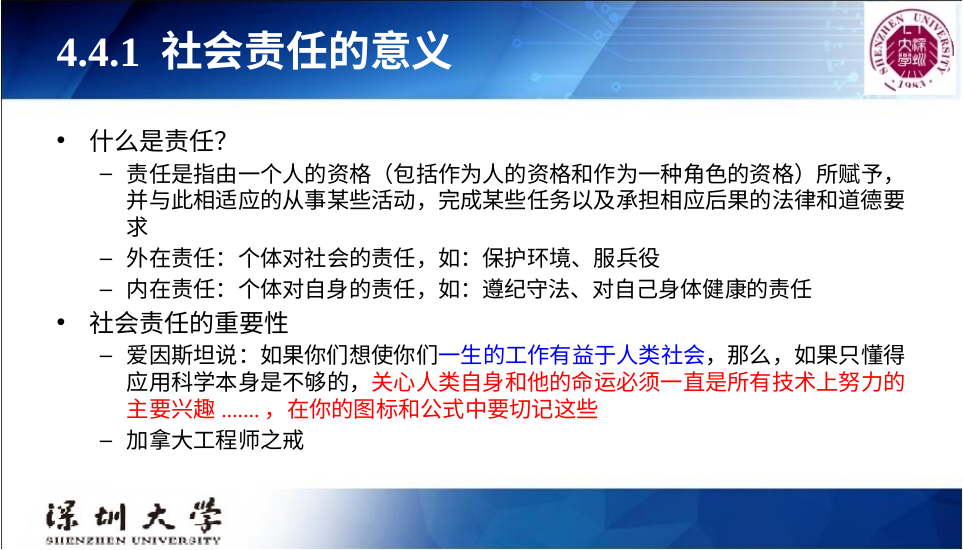

# 4.4.1 社会责任的意义
什么是责任？
责任是指由一个人的资格（包括作为人的资格和作为一种角色的资格）所赋予，并与此相适应的从事某些活动，完成某些任务以及承担相应后果的法律和道德要求
外在责任：个体对社会的责任，如：保护环境、服兵役
内在责任：个体对自身的责任，如：遵纪守法、对自己身体健康的责任
社会责任的重要性
爱因斯坦说：如果你们想使你们一生的工作有益于人类社会，那么，如果只懂得应用科学本身是不够的，关心人类自身和他的命运必须一直是所有技术上努力的主要兴趣.......，在你的图标和公式中要切记这些
加拿大工程师之戒

49